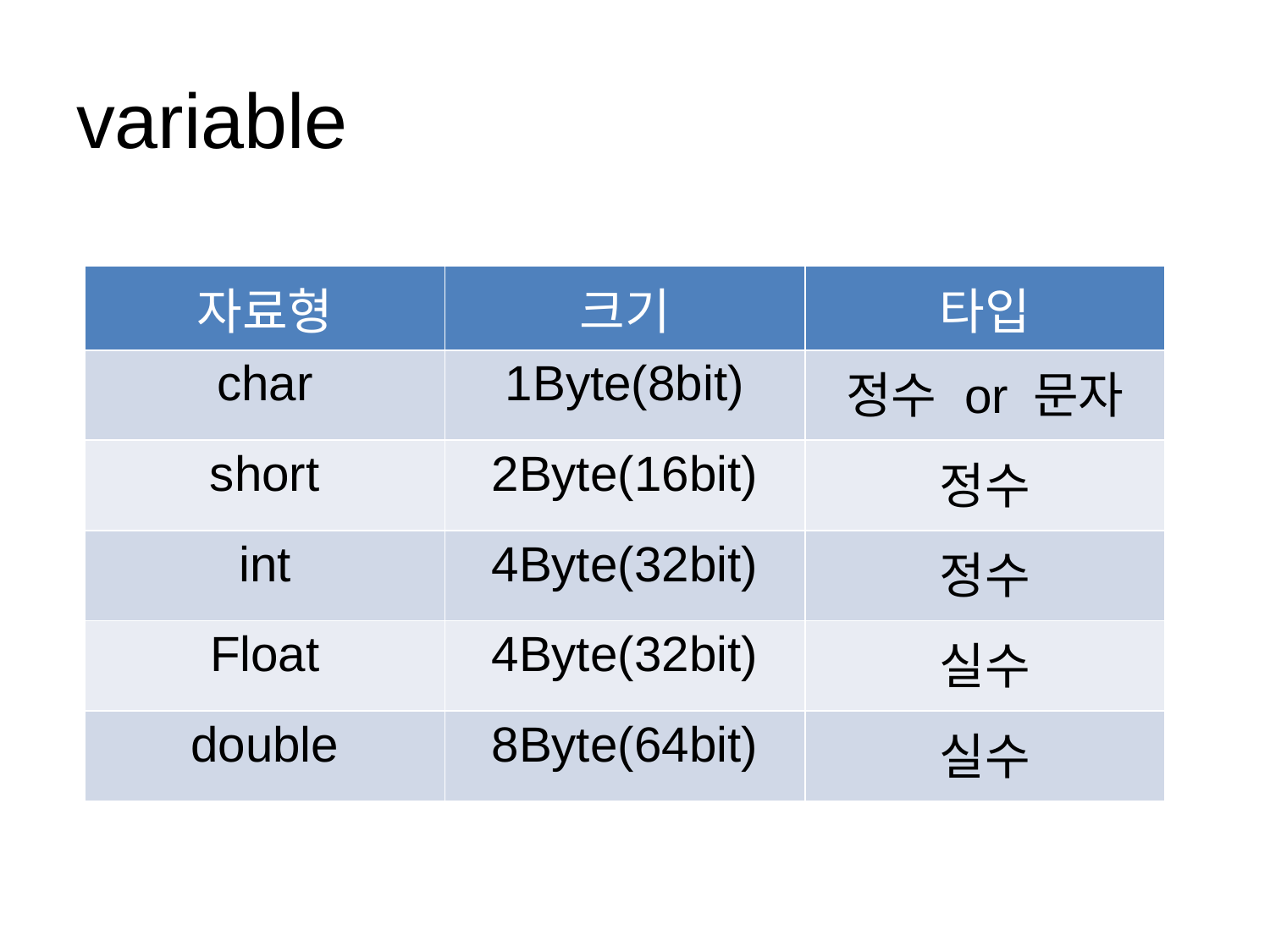

# variable
| 자료형 | 크기 | 타입 |
| --- | --- | --- |
| char | 1Byte(8bit) | 정수 or 문자 |
| short | 2Byte(16bit) | 정수 |
| int | 4Byte(32bit) | 정수 |
| Float | 4Byte(32bit) | 실수 |
| double | 8Byte(64bit) | 실수 |